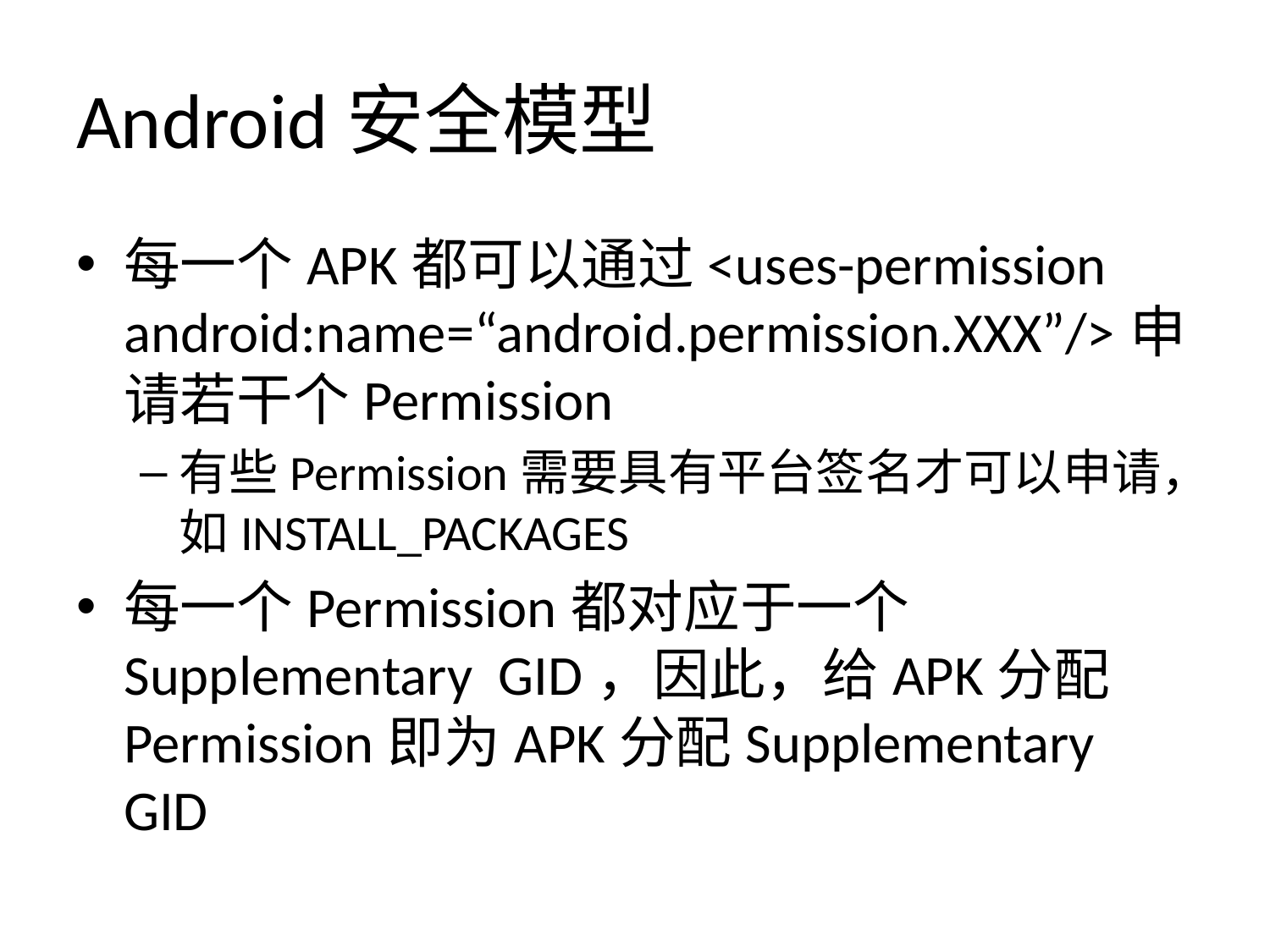

# Android安全模型
每一个APK都可以通过<uses-permission android:name=“android.permission.XXX”/>申请若干个Permission
有些Permission需要具有平台签名才可以申请，如INSTALL_PACKAGES
每一个Permission都对应于一个Supplementary  GID，因此，给APK分配Permission即为APK分配Supplementary  GID